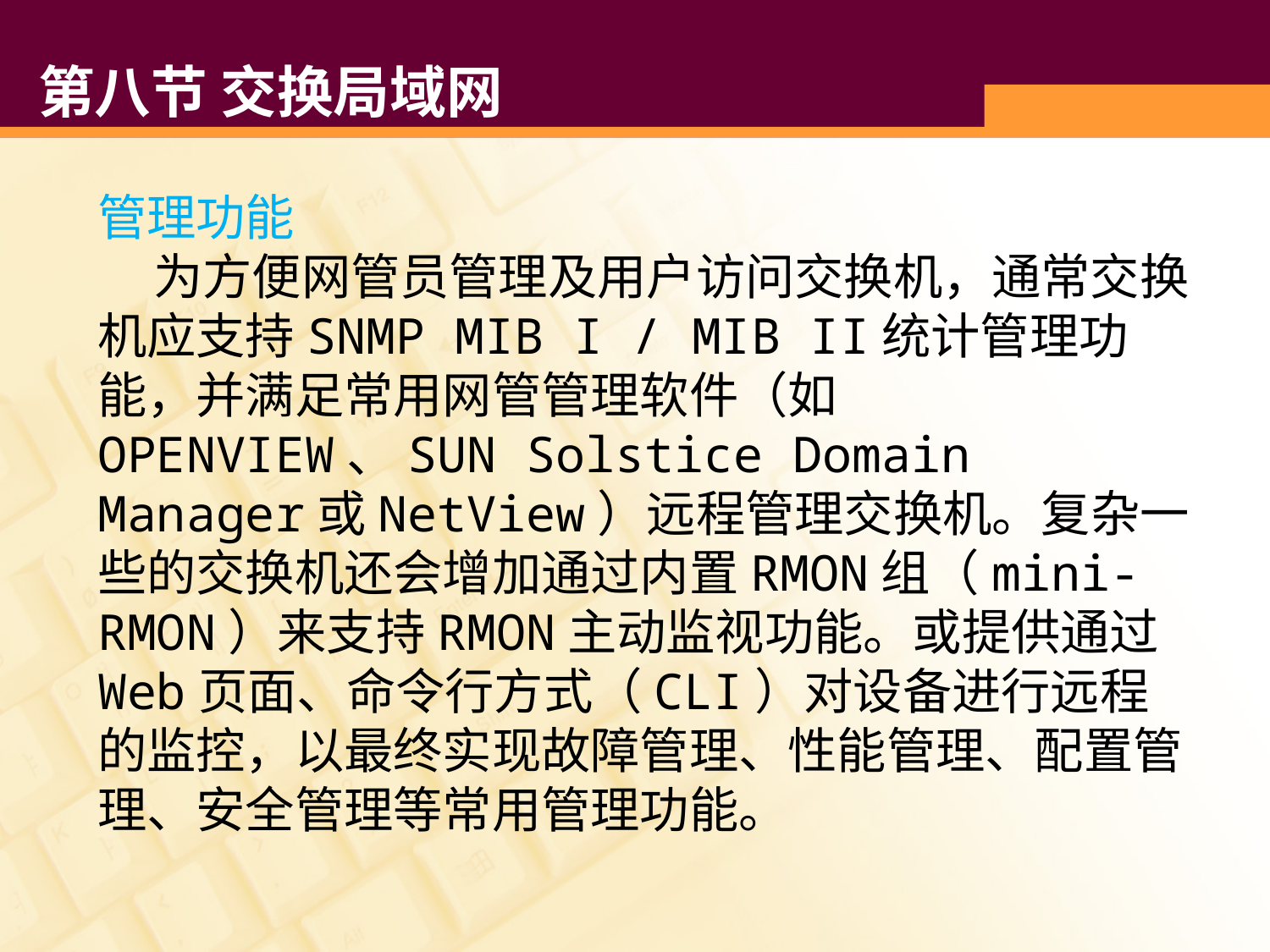

# 第八节 交换局域网
管理功能
    为方便网管员管理及用户访问交换机，通常交换机应支持SNMP MIB I / MIB II统计管理功能，并满足常用网管管理软件（如OPENVIEW、SUN Solstice Domain Manager或NetView）远程管理交换机。复杂一些的交换机还会增加通过内置RMON组（mini- RMON）来支持RMON主动监视功能。或提供通过Web页面、命令行方式（CLI）对设备进行远程的监控，以最终实现故障管理、性能管理、配置管理、安全管理等常用管理功能。